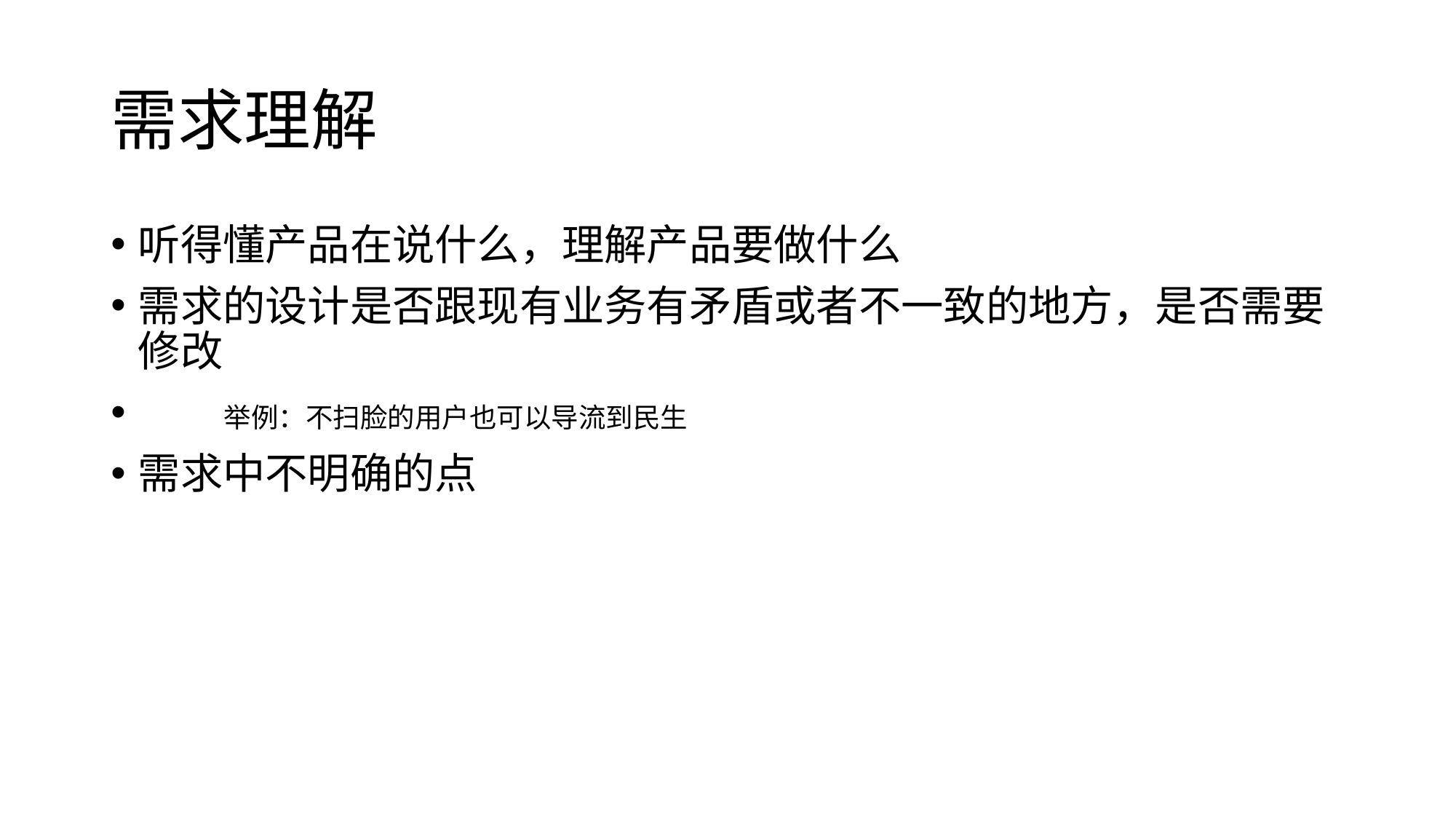

# 需求理解
听得懂产品在说什么，理解产品要做什么
需求的设计是否跟现有业务有矛盾或者不一致的地方，是否需要修改
        举例：不扫脸的用户也可以导流到民生
需求中不明确的点